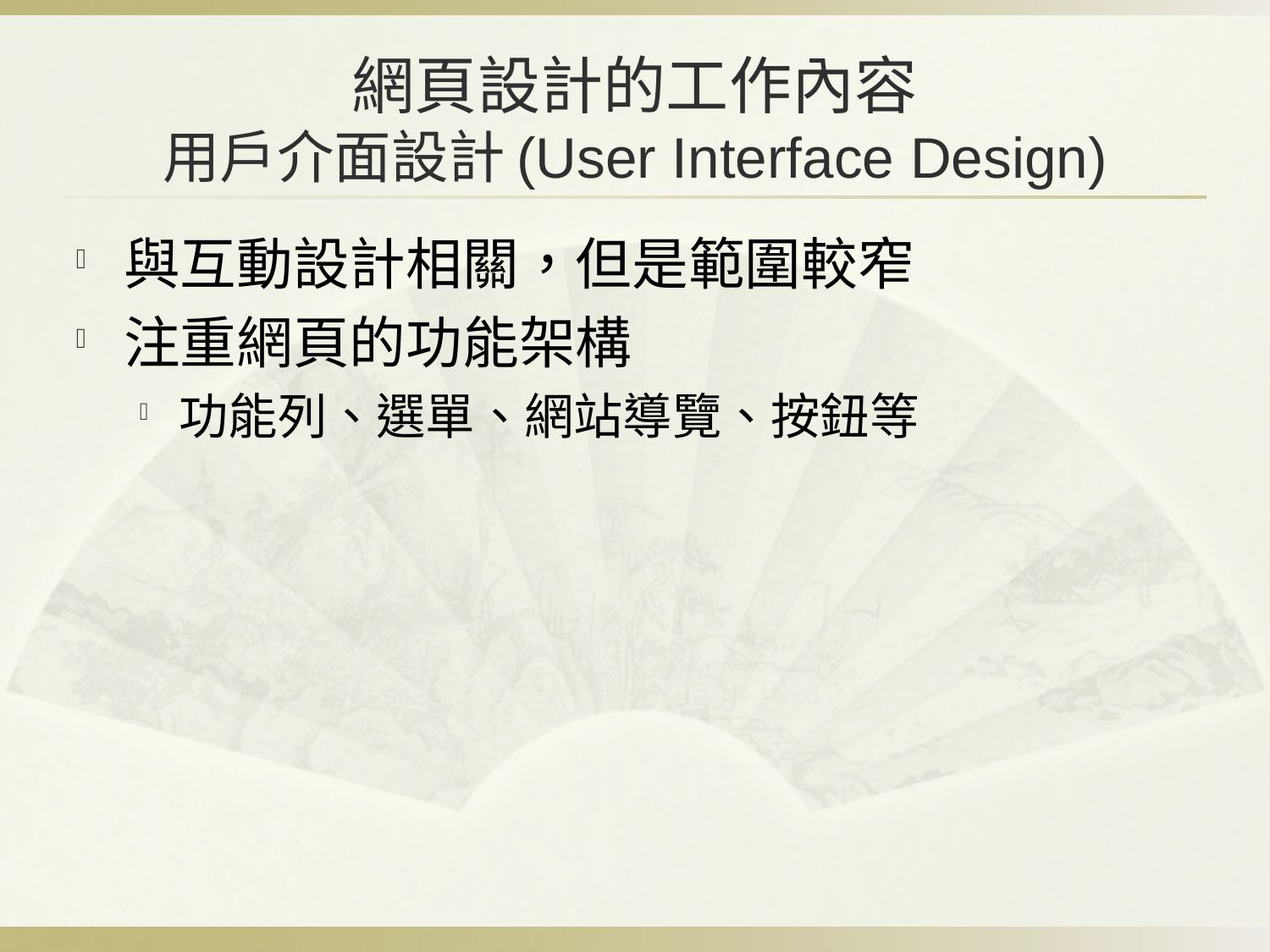

# 網頁設計的工作內容 用戶介面設計(User Interface Design)
與互動設計相關，但是範圍較窄
注重網頁的功能架構
功能列、選單、網站導覽、按鈕等